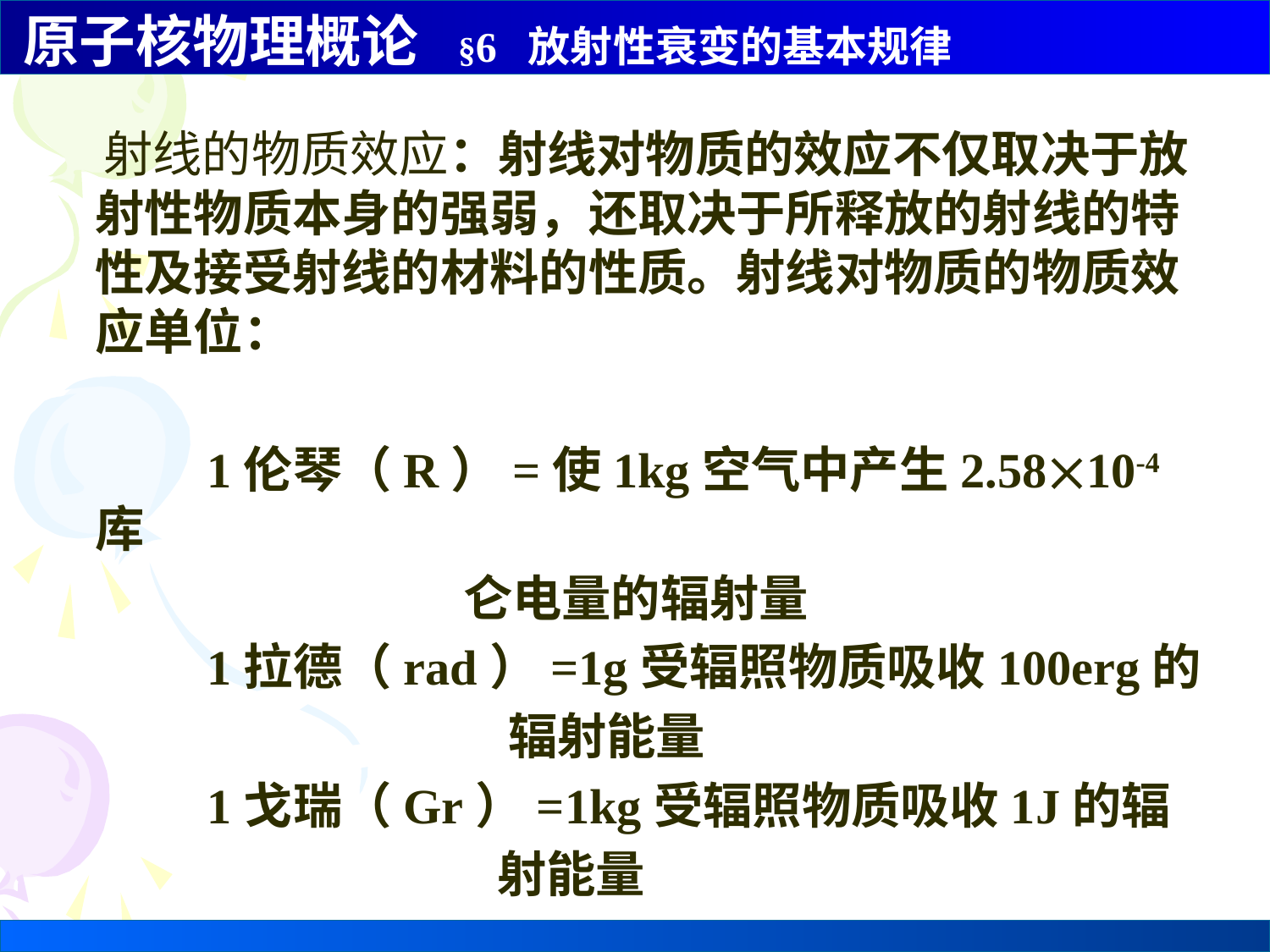

射线的物质效应：射线对物质的效应不仅取决于放射性物质本身的强弱，还取决于所释放的射线的特性及接受射线的材料的性质。射线对物质的物质效应单位：

             1伦琴（R）=使1kg空气中产生2.58×10-4库
                                    仑电量的辐射量
             1拉德（rad）=1g受辐照物质吸收100erg的
                                        辐射能量
             1戈瑞（Gr）=1kg受辐照物质吸收1J的辐
                                       射能量